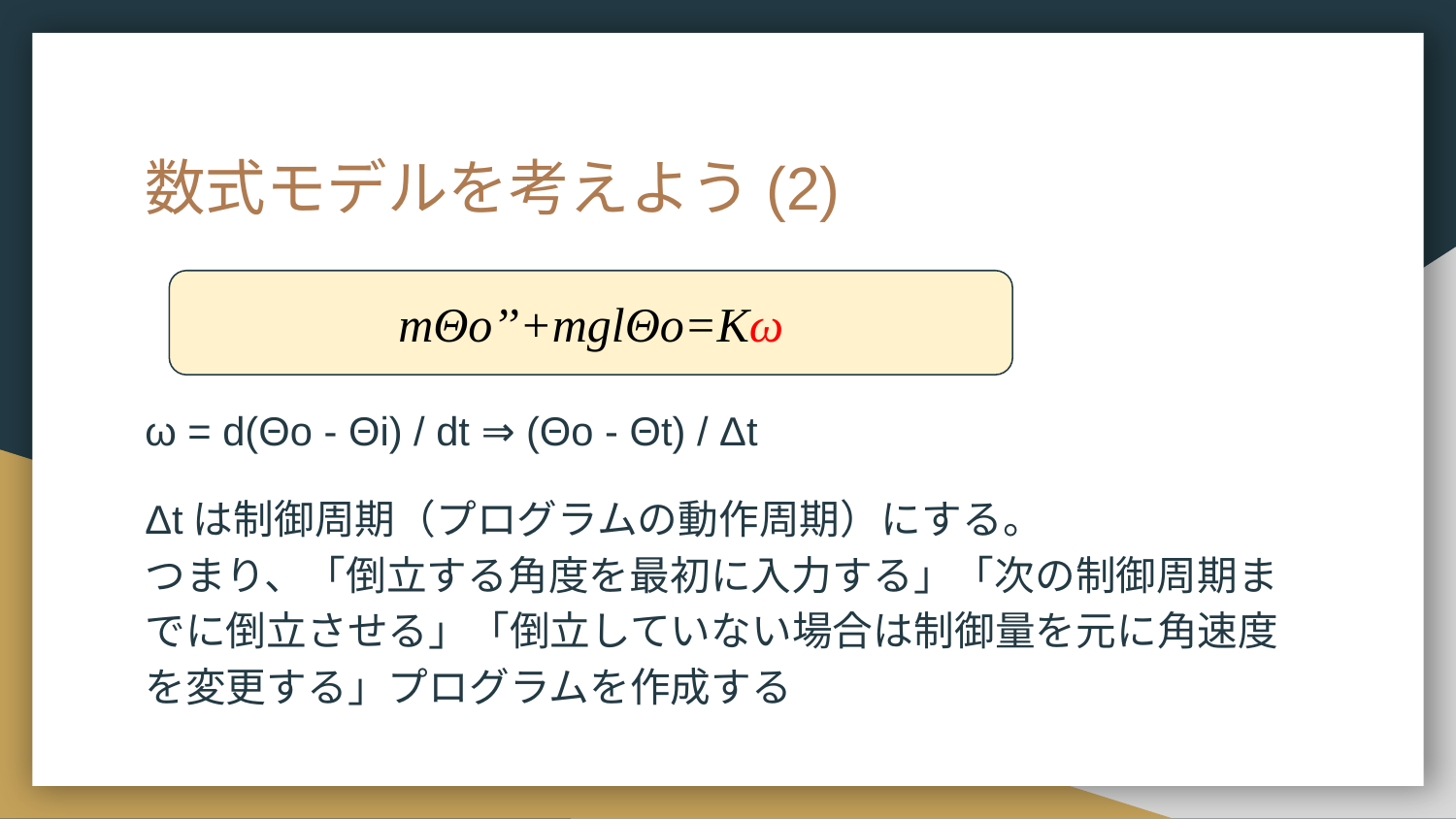

# 数式モデルを考えよう(2)
mΘo’’+mglΘo=Kω
ω = d(Θo - Θi) / dt ⇒ (Θo - Θt) / Δt
Δtは制御周期（プログラムの動作周期）にする。
つまり、「倒立する角度を最初に入力する」「次の制御周期までに倒立させる」「倒立していない場合は制御量を元に角速度を変更する」プログラムを作成する